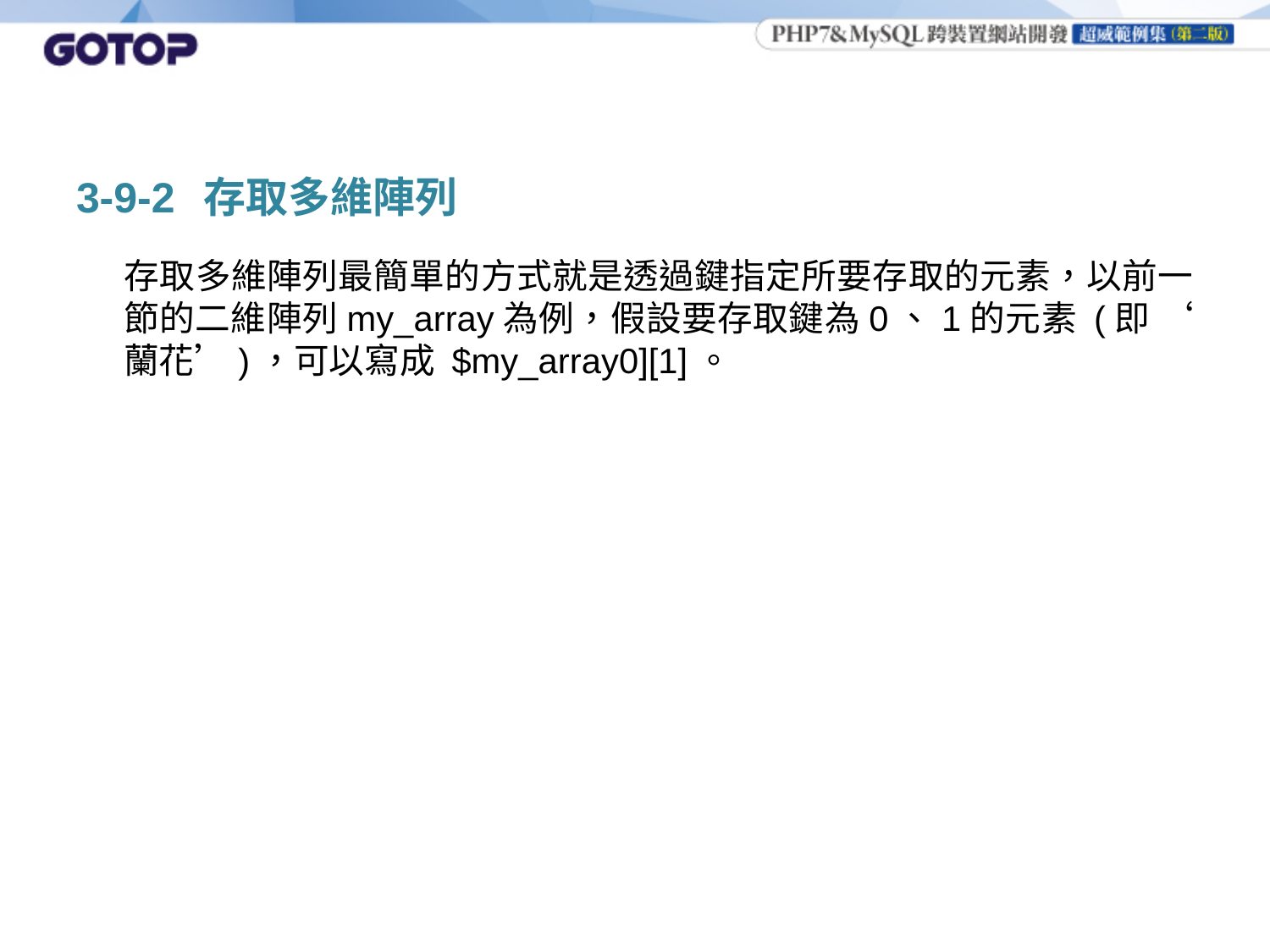

# 3-9-2	存取多維陣列
	存取多維陣列最簡單的方式就是透過鍵指定所要存取的元素，以前一節的二維陣列my_array為例，假設要存取鍵為0、1的元素 (即 ‘蘭花’)，可以寫成 $my_array0][1]。